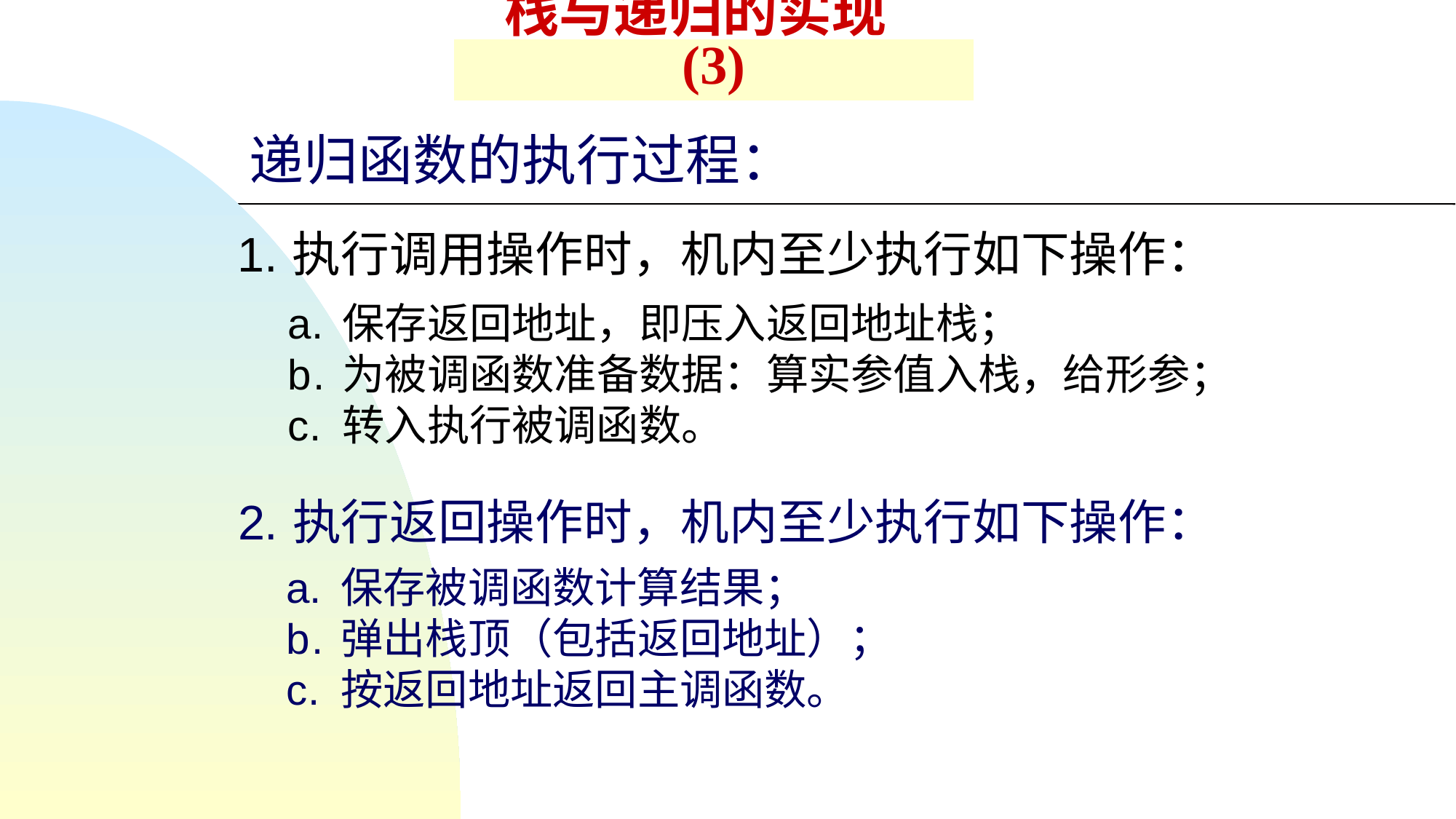

# 栈与递归的实现    (3)
递归函数的执行过程：
执行调用操作时，机内至少执行如下操作：
保存返回地址，即压入返回地址栈；
为被调函数准备数据：算实参值入栈，给形参；
转入执行被调函数。
执行返回操作时，机内至少执行如下操作：
保存被调函数计算结果；
弹出栈顶（包括返回地址）；
按返回地址返回主调函数。